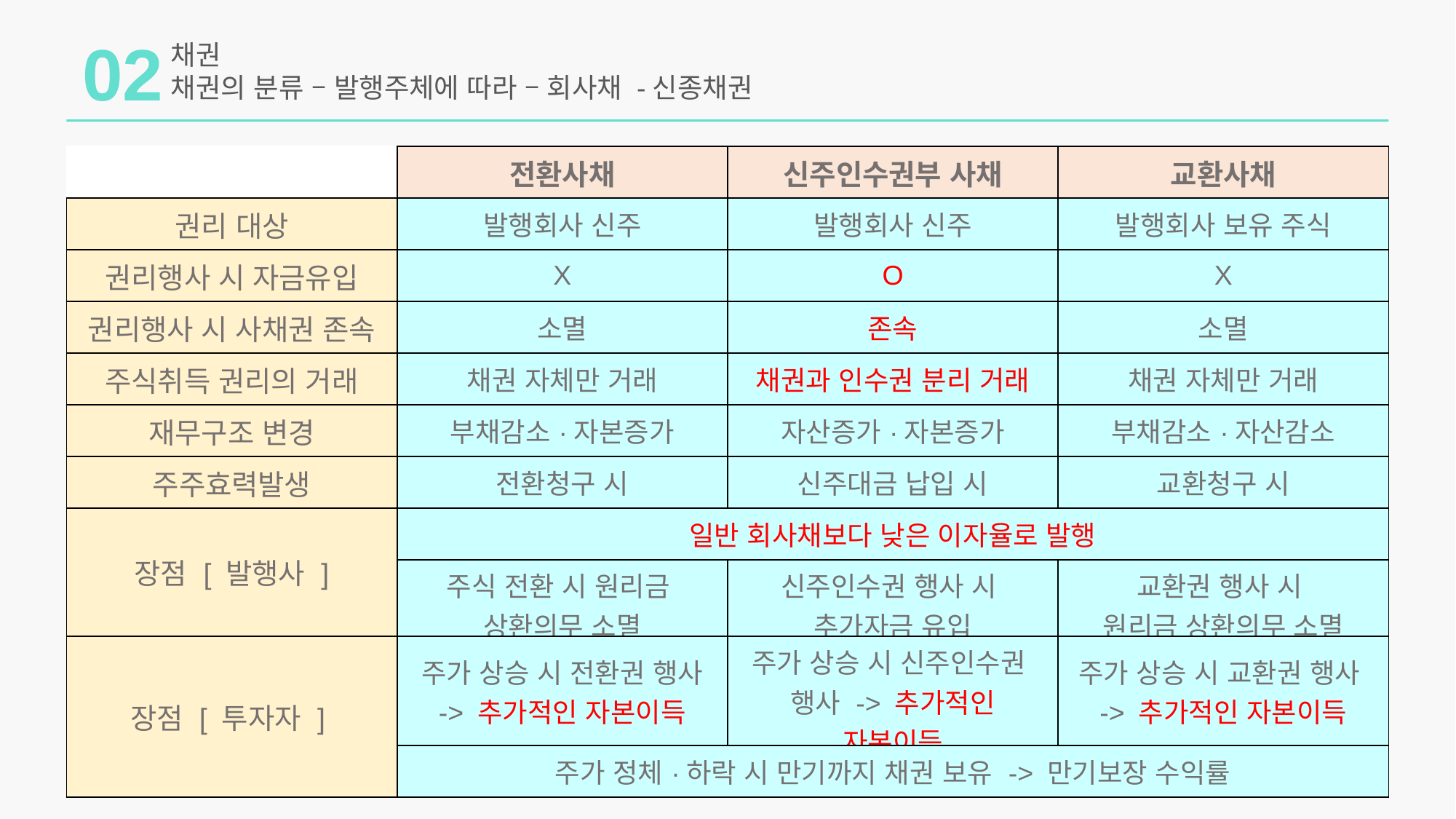

02
채권
채권의 분류 – 발행주체에 따라 – 회사채 -신종채권

|  | 전환사채 | 신주인수권부 사채 | 교환사채 |
| --- | --- | --- | --- |
| 권리 대상 | 발행회사 신주 | 발행회사 신주 | 발행회사 보유 주식 |
| 권리행사 시 자금유입 | X | O | X |
| 권리행사 시 사채권 존속 | 소멸 | 존속 | 소멸 |
| 주식취득 권리의 거래 | 채권 자체만 거래 | 채권과 인수권 분리 거래 | 채권 자체만 거래 |
| 재무구조 변경 | 부채감소·자본증가 | 자산증가·자본증가 | 부채감소·자산감소 |
| 주주효력발생 | 전환청구 시 | 신주대금 납입 시 | 교환청구 시 |
| 장점 [ 발행사 ] | 일반 회사채보다 낮은 이자율로 발행 |  |  |
|  | 주식 전환 시 원리금 상환의무 소멸 | 신주인수권 행사 시 추가자금 유입 | 교환권 행사 시 원리금 상환의무 소멸 |
| 장점 [ 투자자 ] | 주가 상승 시 전환권 행사 -> 추가적인 자본이득 | 주가 상승 시 신주인수권 행사 -> 추가적인 자본이득 | 주가 상승 시 교환권 행사 -> 추가적인 자본이득 |
|  | 주가 정체·하락 시 만기까지 채권 보유 -> 만기보장 수익률 |  |  |
12